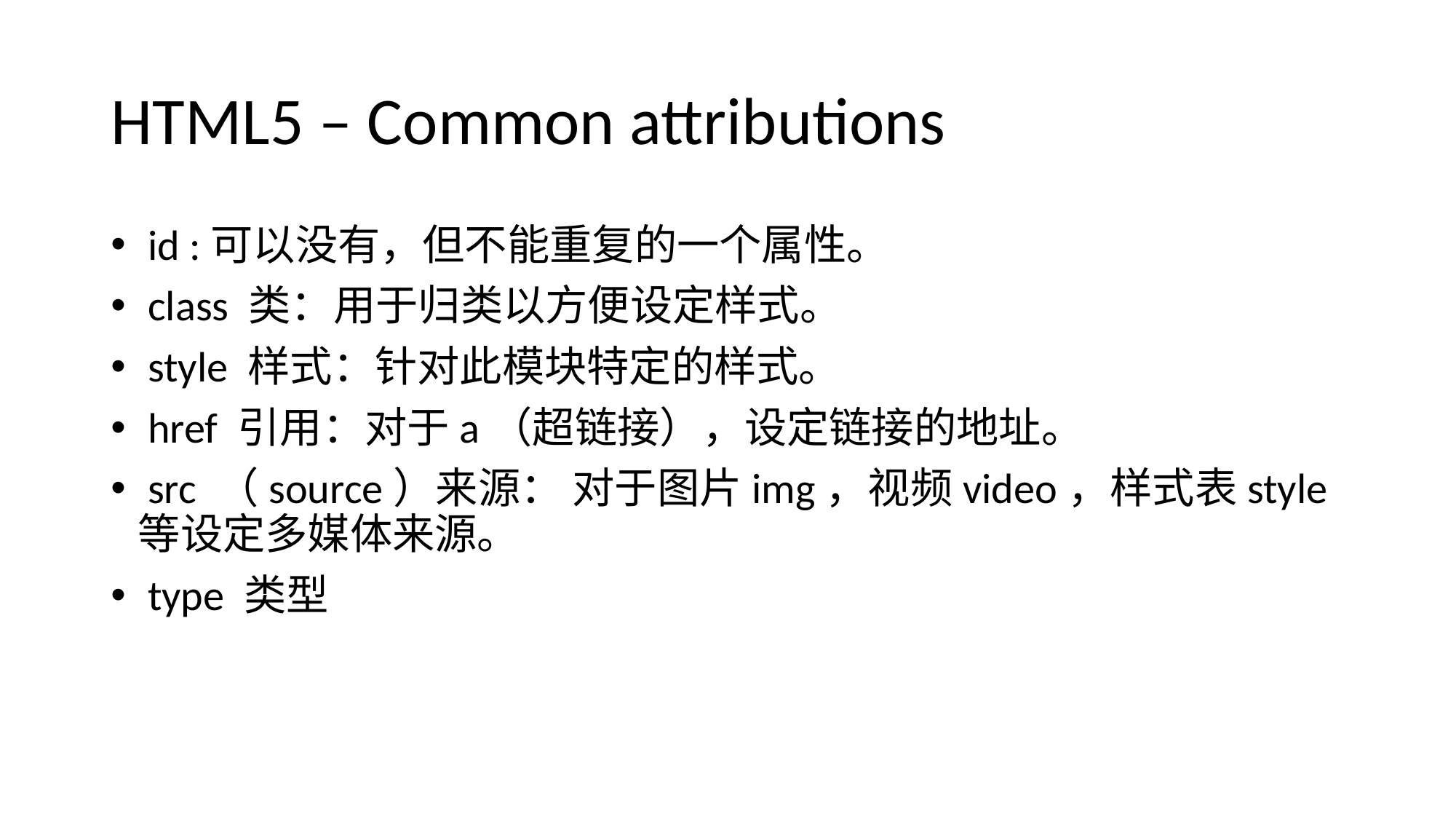

# HTML5 – Common attributions
 id :可以没有，但不能重复的一个属性。
 class 类：用于归类以方便设定样式。
 style 样式：针对此模块特定的样式。
 href 引用：对于a（超链接），设定链接的地址。
 src （source）来源： 对于图片img，视频video，样式表style等设定多媒体来源。
 type 类型